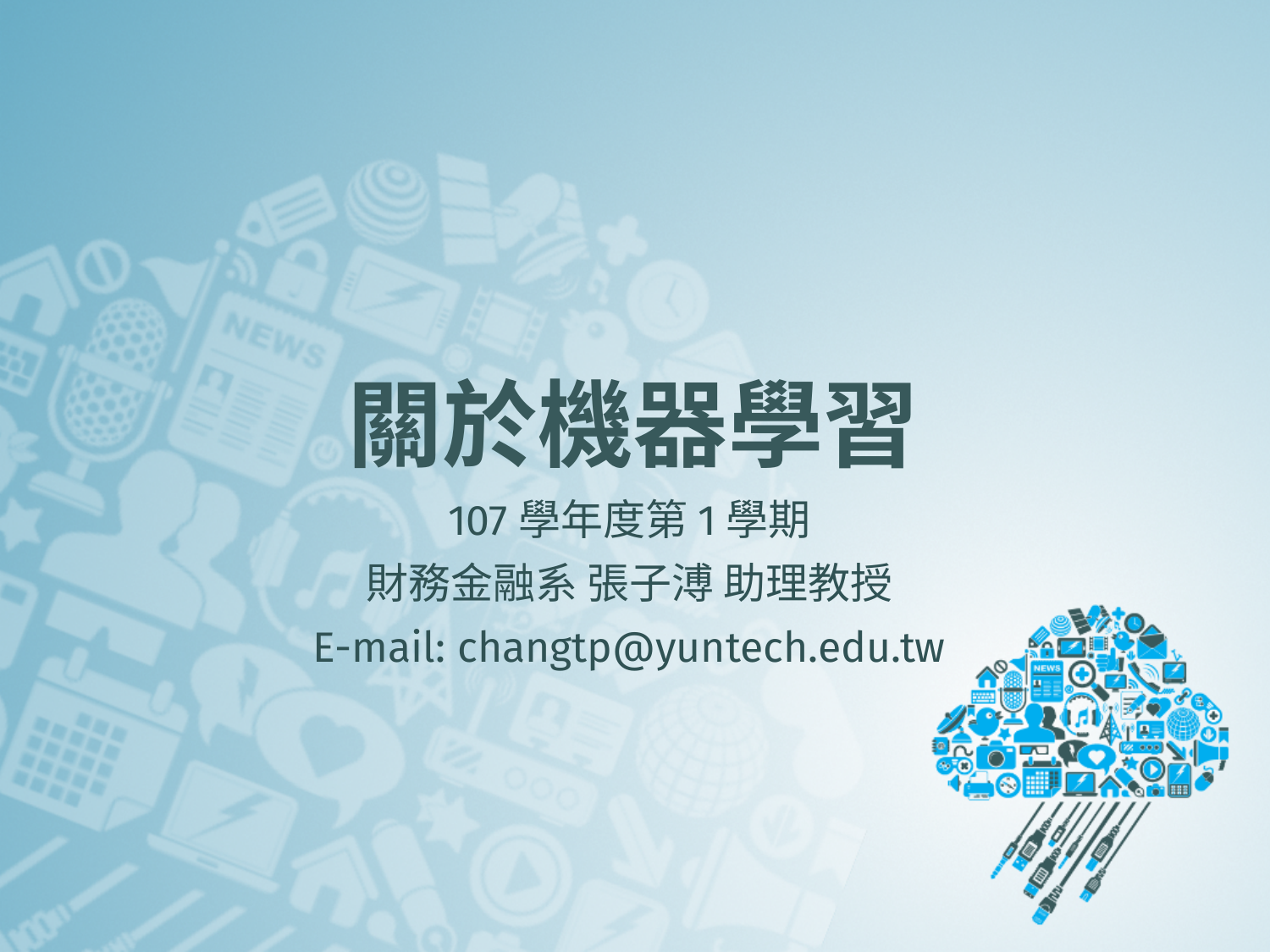

# 關於機器學習
107學年度第1學期
財務金融系 張子溥 助理教授
E-mail: changtp@yuntech.edu.tw